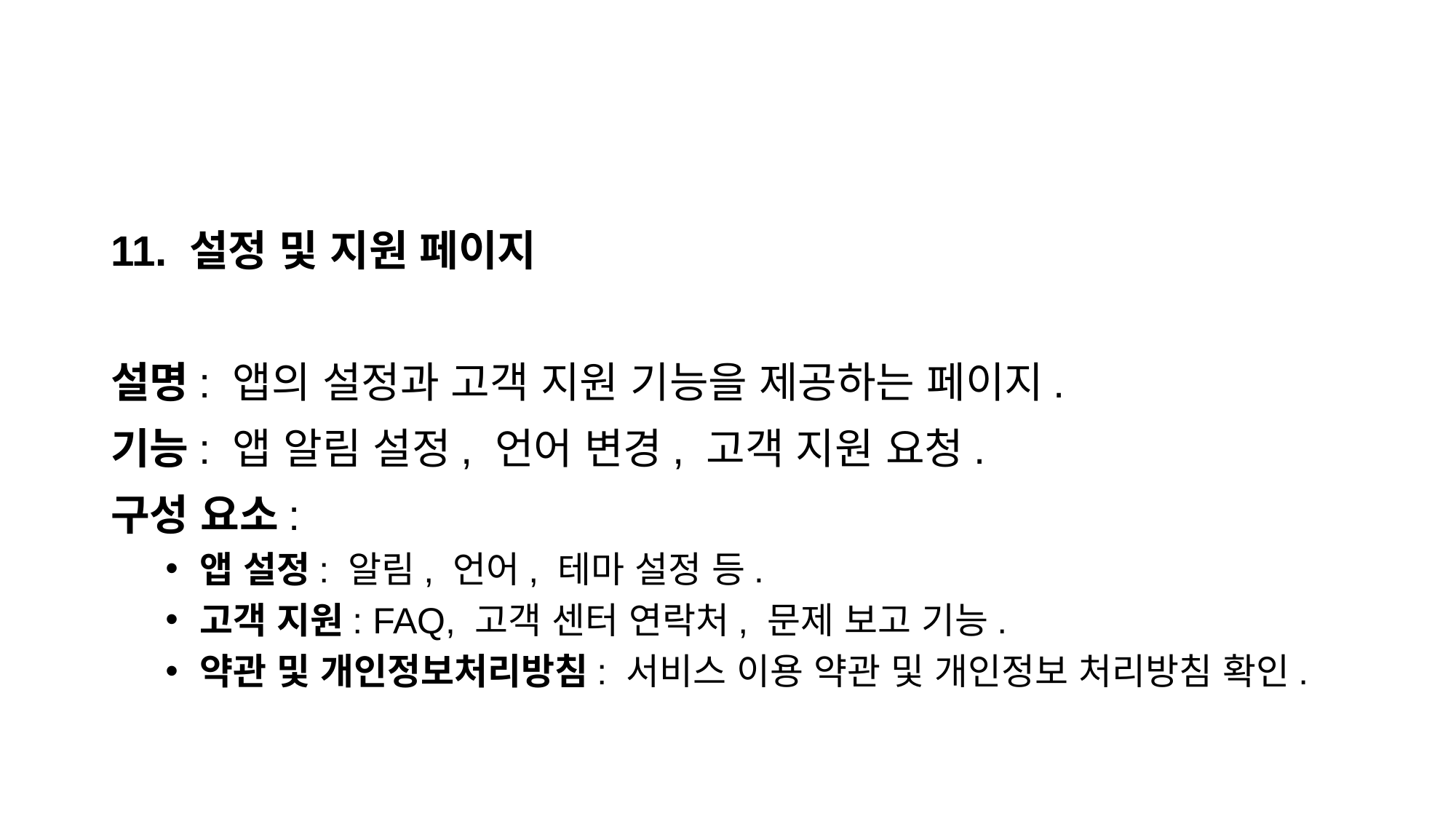

11. 설정 및 지원 페이지

설명: 앱의 설정과 고객 지원 기능을 제공하는 페이지.
기능: 앱 알림 설정, 언어 변경, 고객 지원 요청.
구성 요소:
앱 설정: 알림, 언어, 테마 설정 등.
고객 지원: FAQ, 고객 센터 연락처, 문제 보고 기능.
약관 및 개인정보처리방침: 서비스 이용 약관 및 개인정보 처리방침 확인.